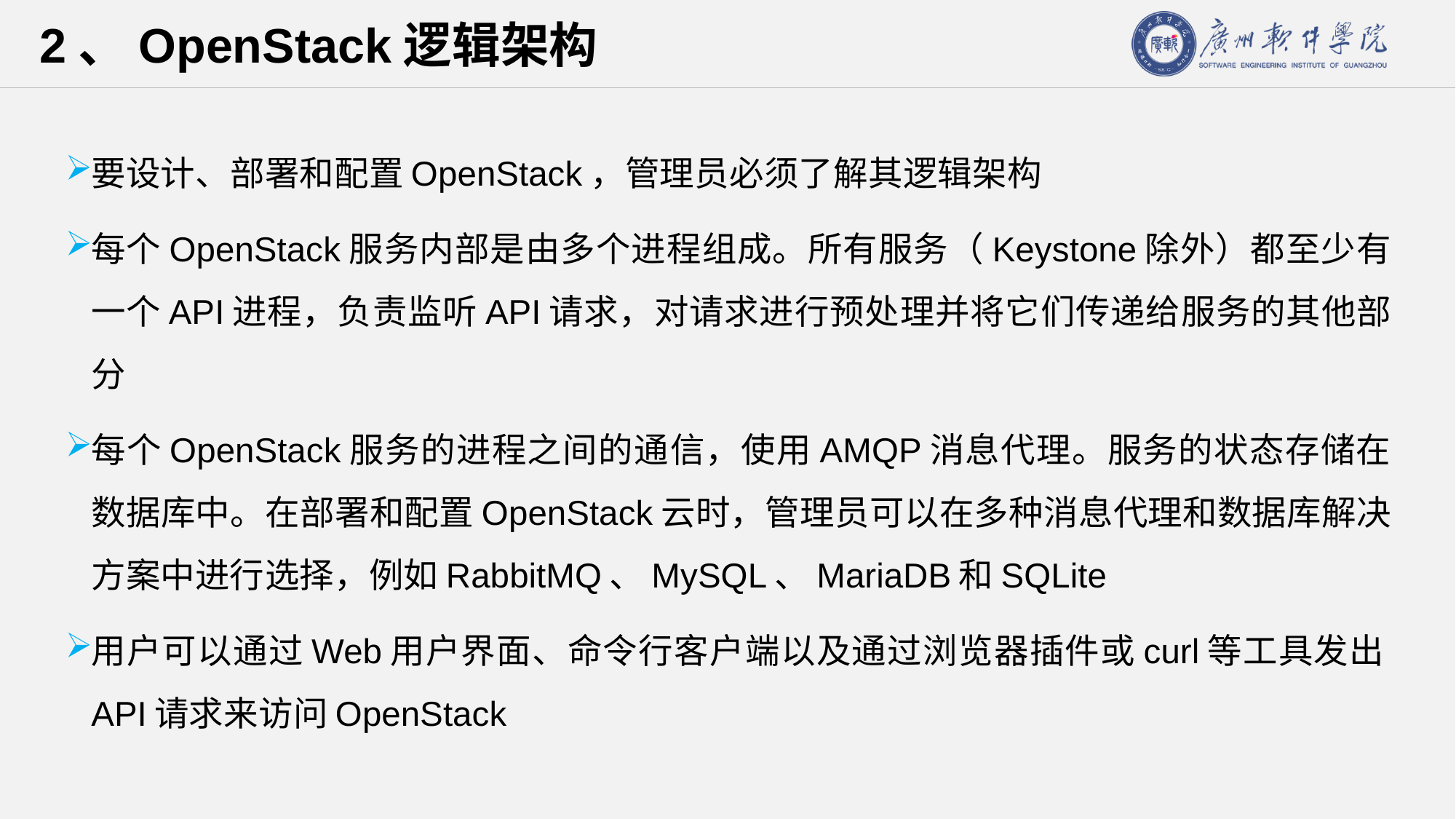

# 2、OpenStack逻辑架构
要设计、部署和配置OpenStack，管理员必须了解其逻辑架构
每个OpenStack服务内部是由多个进程组成。所有服务（Keystone除外）都至少有一个API进程，负责监听API请求，对请求进行预处理并将它们传递给服务的其他部分
每个OpenStack服务的进程之间的通信，使用AMQP消息代理。服务的状态存储在数据库中。在部署和配置OpenStack云时，管理员可以在多种消息代理和数据库解决方案中进行选择，例如RabbitMQ、MySQL、MariaDB和SQLite
用户可以通过Web用户界面、命令行客户端以及通过浏览器插件或curl等工具发出API请求来访问OpenStack